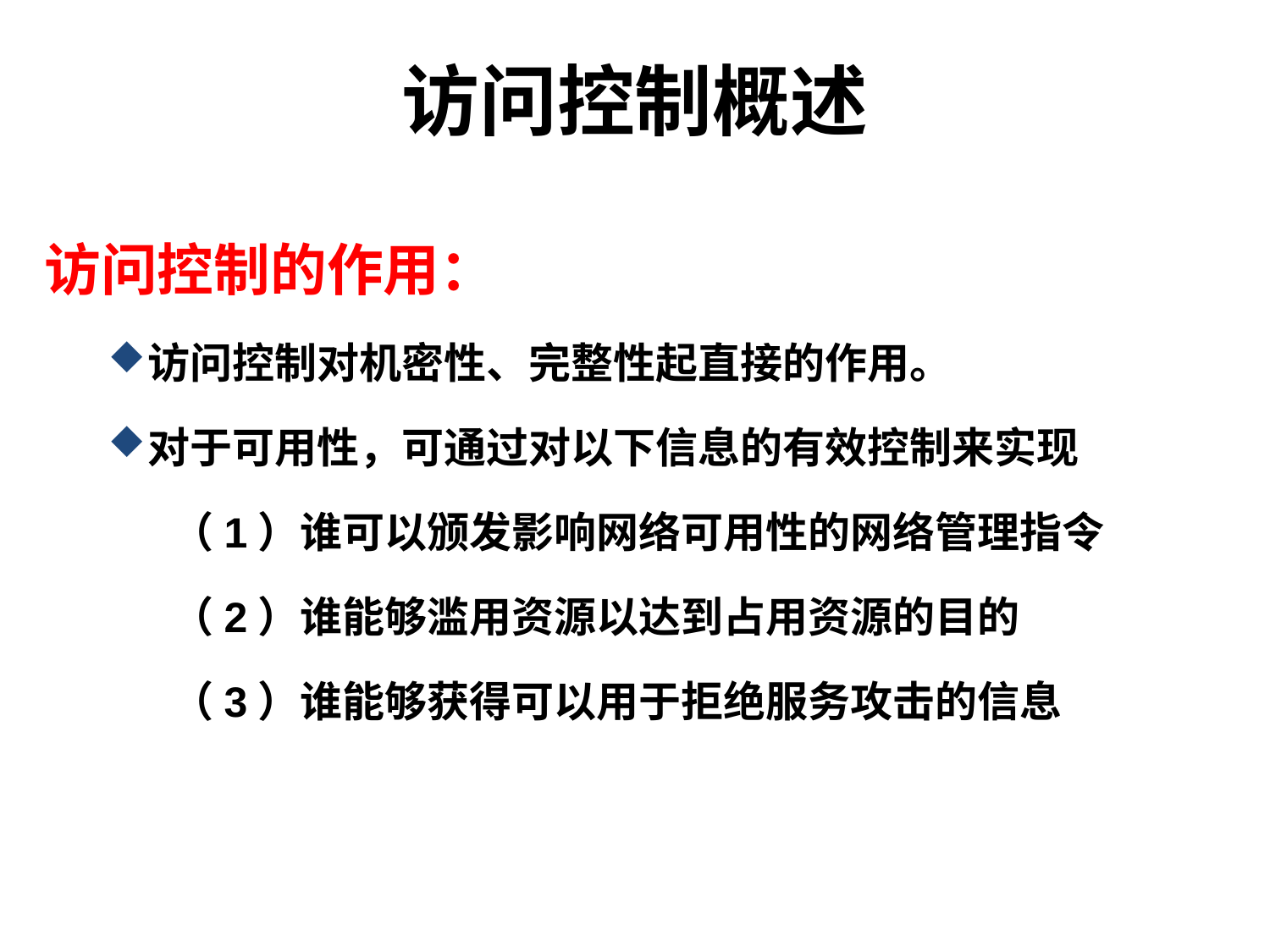

# 访问控制概述
访问控制的作用：
访问控制对机密性、完整性起直接的作用。
对于可用性，可通过对以下信息的有效控制来实现
（1）谁可以颁发影响网络可用性的网络管理指令
（2）谁能够滥用资源以达到占用资源的目的
（3）谁能够获得可以用于拒绝服务攻击的信息